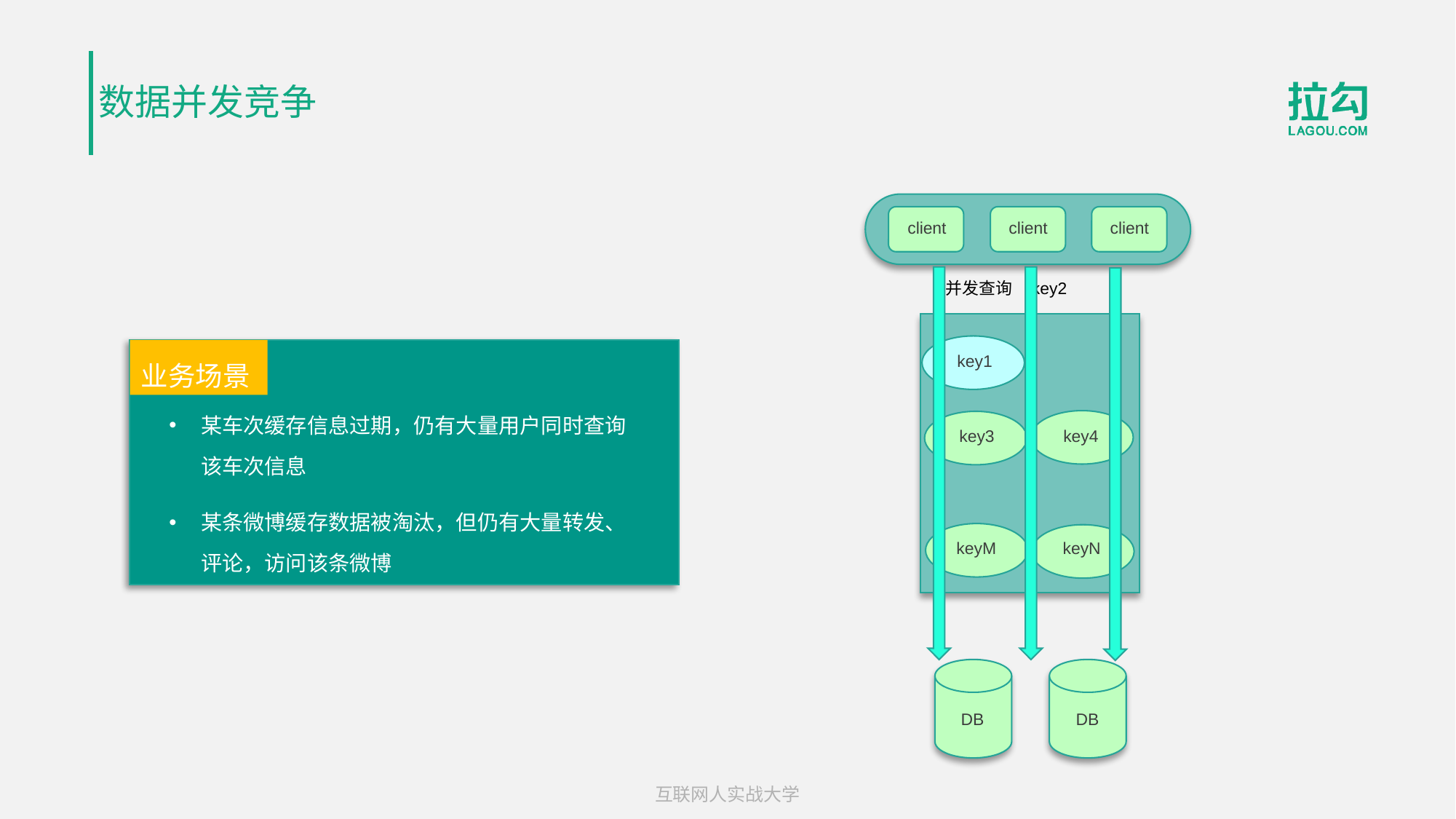

数据并发竞争

client
client
client

并发查询    key2

key1

key4

keyM

keyN
key3

DB
DB
业务场景

某车次缓存信息过期，仍有大量用户同时查询该车次信息
某条微博缓存数据被淘汰，但仍有大量转发、评论，访问该条微博